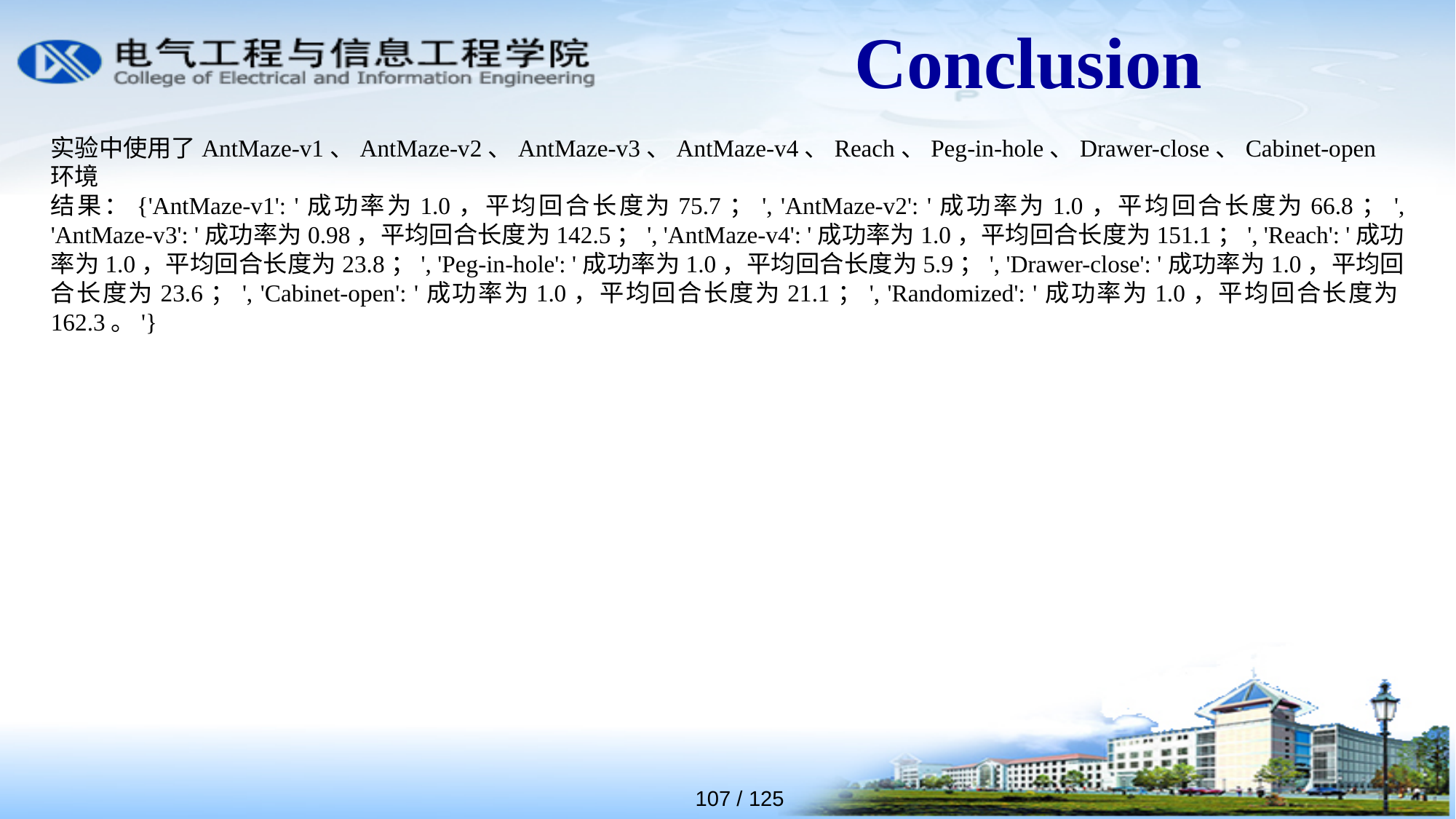

Conclusion
实验中使用了AntMaze-v1、AntMaze-v2、AntMaze-v3、AntMaze-v4、Reach、Peg-in-hole、Drawer-close、Cabinet-open环境
结果：{'AntMaze-v1': '成功率为1.0，平均回合长度为75.7；', 'AntMaze-v2': '成功率为1.0，平均回合长度为66.8；', 'AntMaze-v3': '成功率为0.98，平均回合长度为142.5；', 'AntMaze-v4': '成功率为1.0，平均回合长度为151.1；', 'Reach': '成功率为1.0，平均回合长度为23.8；', 'Peg-in-hole': '成功率为1.0，平均回合长度为5.9；', 'Drawer-close': '成功率为1.0，平均回合长度为23.6；', 'Cabinet-open': '成功率为1.0，平均回合长度为21.1；', 'Randomized': '成功率为1.0，平均回合长度为162.3。'}
107 / 125